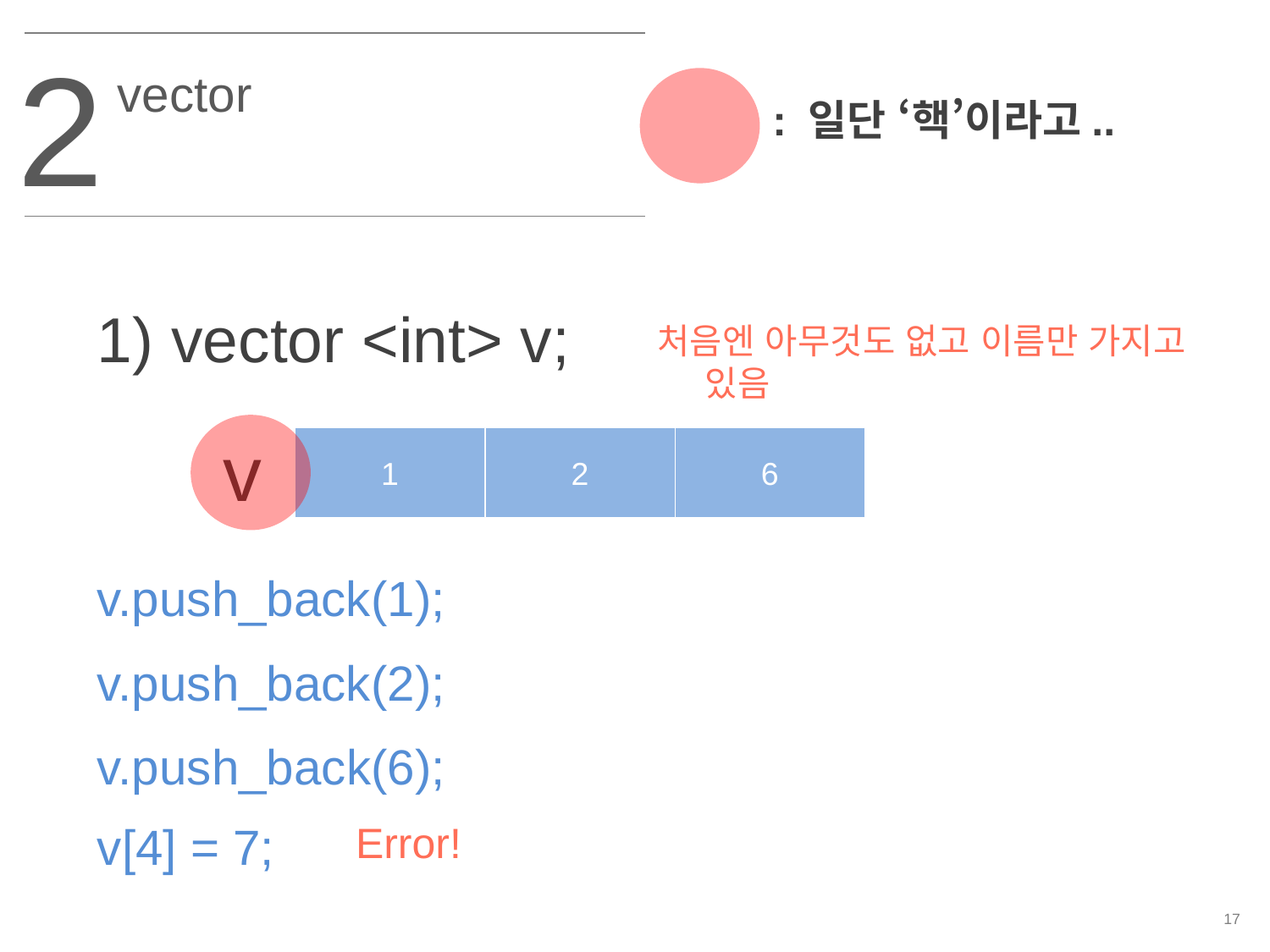

2
vector

: 일단 ‘핵’이라고..
1) vector <int> v;
처음엔 아무것도 없고 이름만 가지고 있음

v
6
1
2
v.push_back(1);
v.push_back(2);
v.push_back(6);
v[4] = 7;
Error!